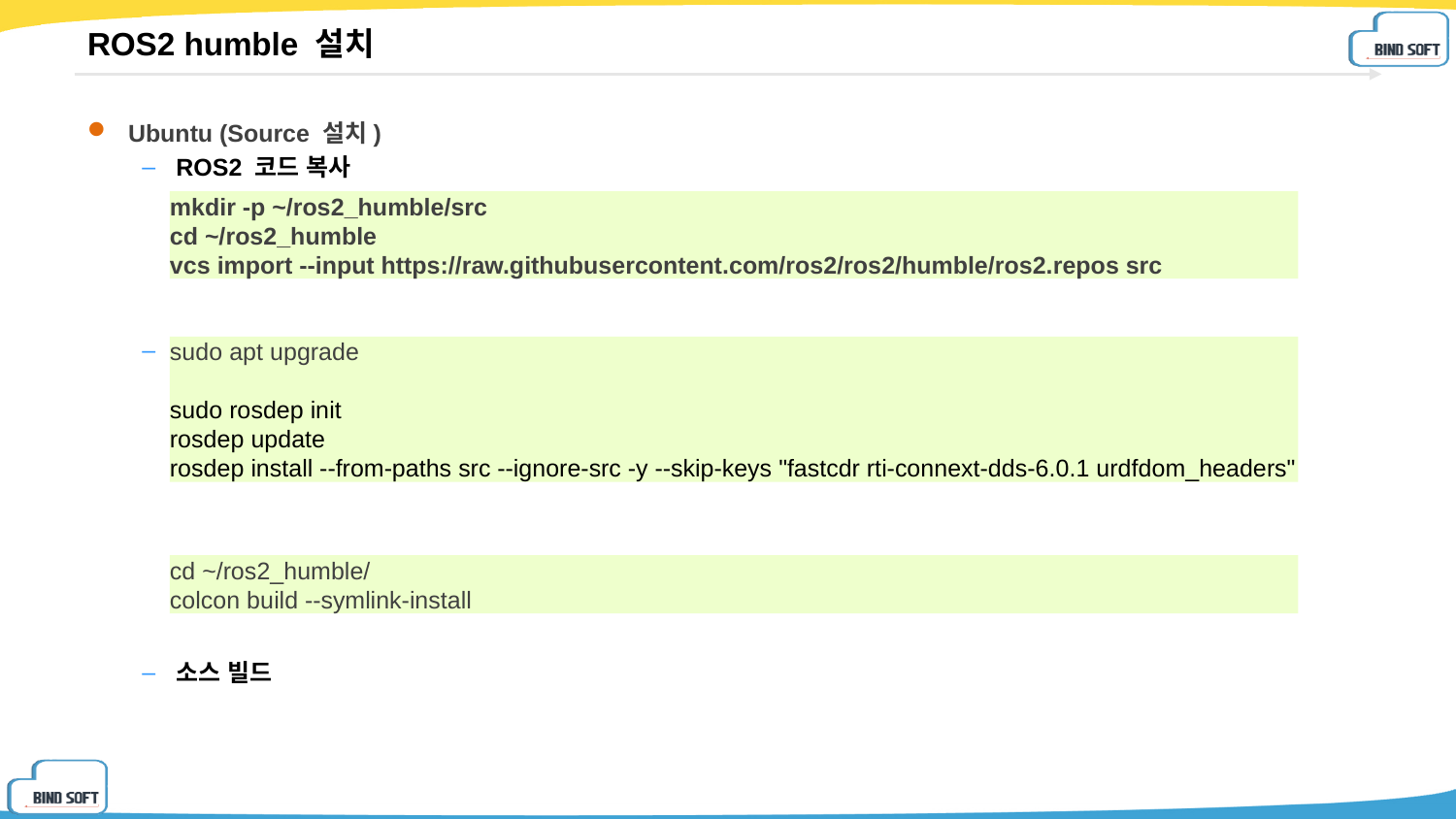

# ROS2 humble 설치
Ubuntu (Source 설치)
ROS2 코드 복사

Dependency 설치

소스 빌드

mkdir -p ~/ros2_humble/src
cd ~/ros2_humble
vcs import --input https://raw.githubusercontent.com/ros2/ros2/humble/ros2.repos src
sudo apt upgrade

sudo rosdep init
rosdep update
rosdep install --from-paths src --ignore-src -y --skip-keys "fastcdr rti-connext-dds-6.0.1 urdfdom_headers"
cd ~/ros2_humble/
colcon build --symlink-install